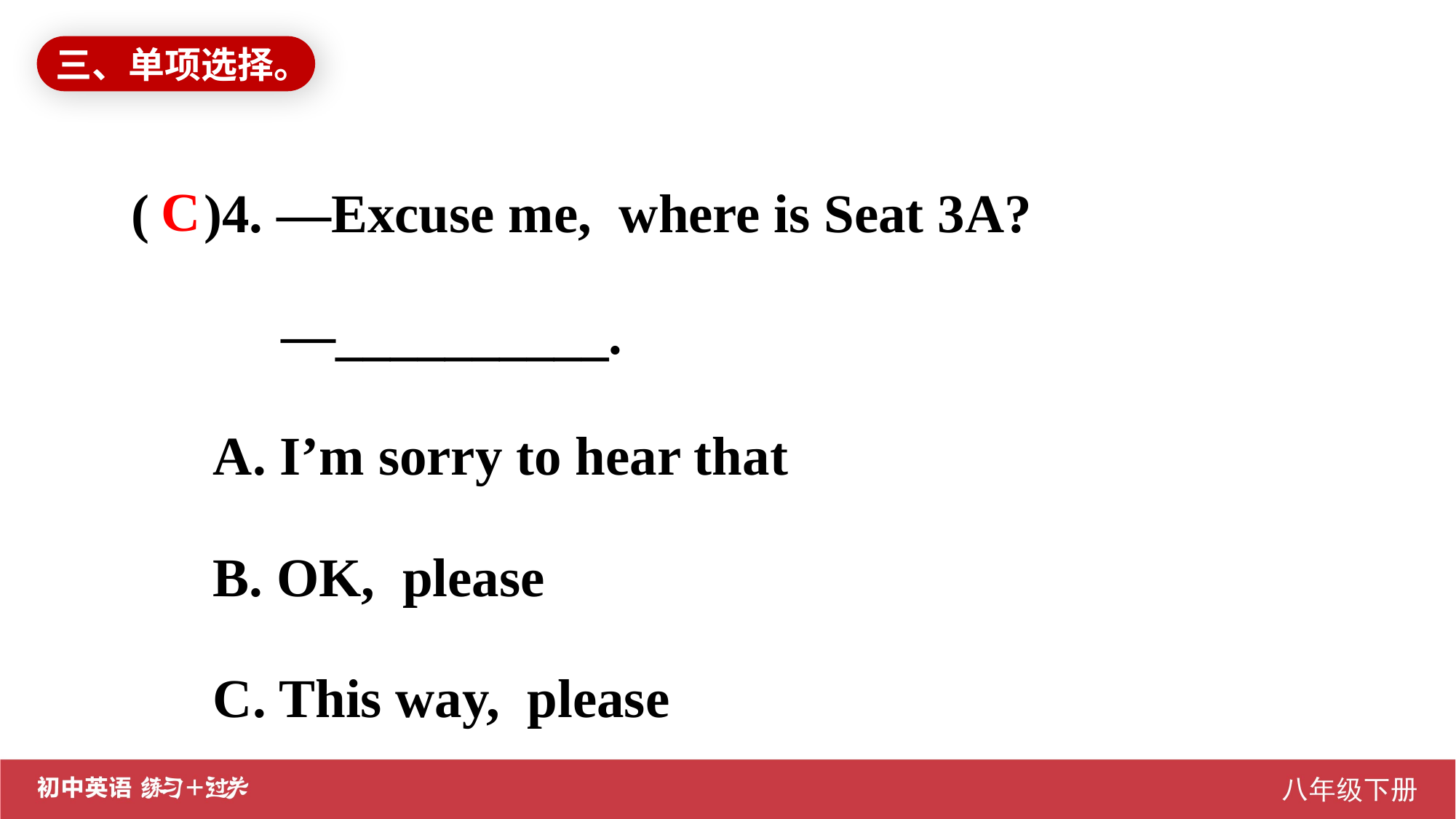

三、单项选择。
(    )4. —Excuse me,  where is Seat 3A?
           —__________.
      A. I’m sorry to hear that
      B. OK,  please
      C. This way,  please
C